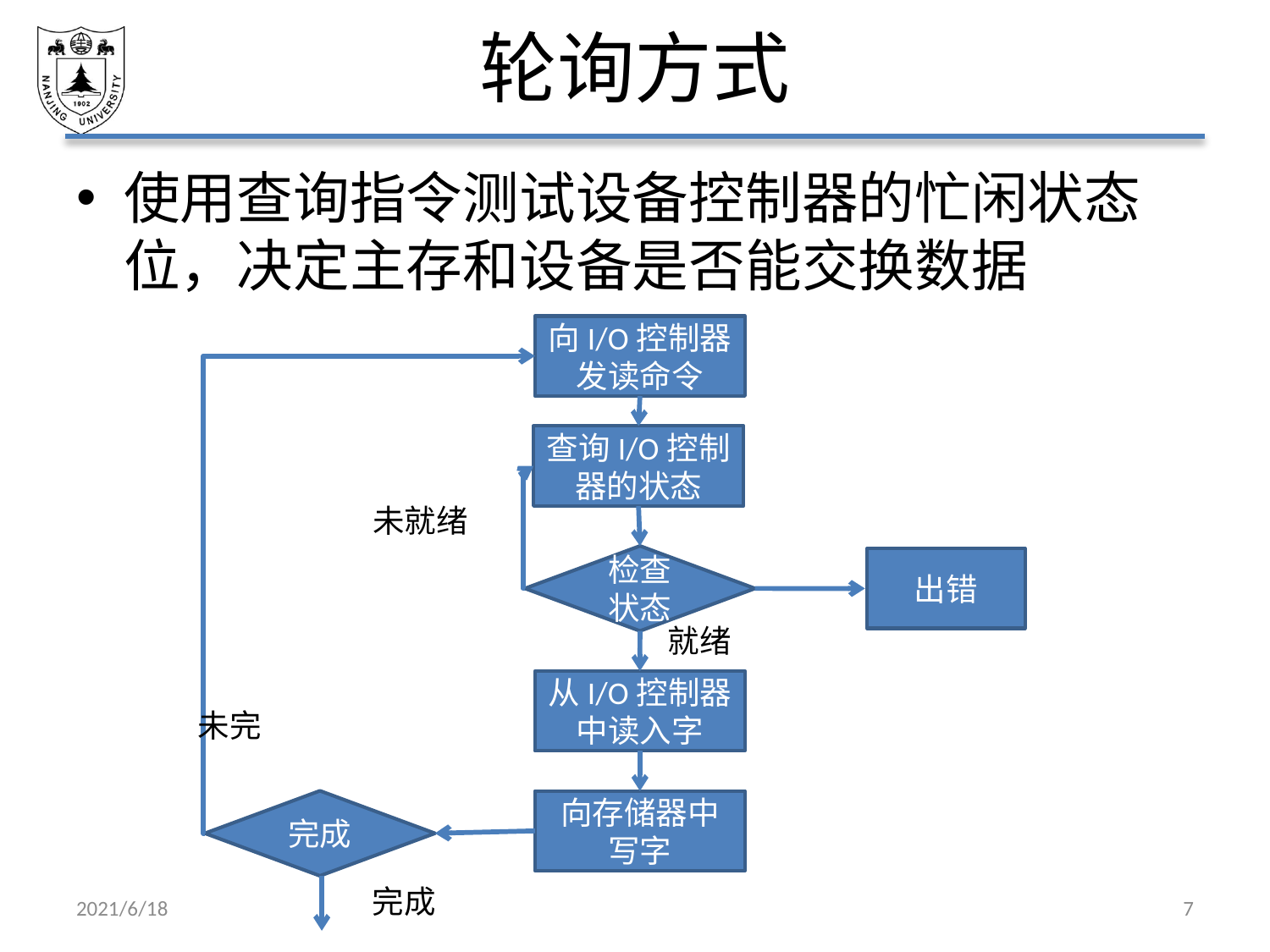

# 轮询方式
使用查询指令测试设备控制器的忙闲状态位，决定主存和设备是否能交换数据
向I/O控制器发读命令
查询I/O控制器的状态
未就绪
检查状态
出错
就绪
从I/O控制器中读入字
未完
完成
向存储器中写字
完成
2021/6/18
7